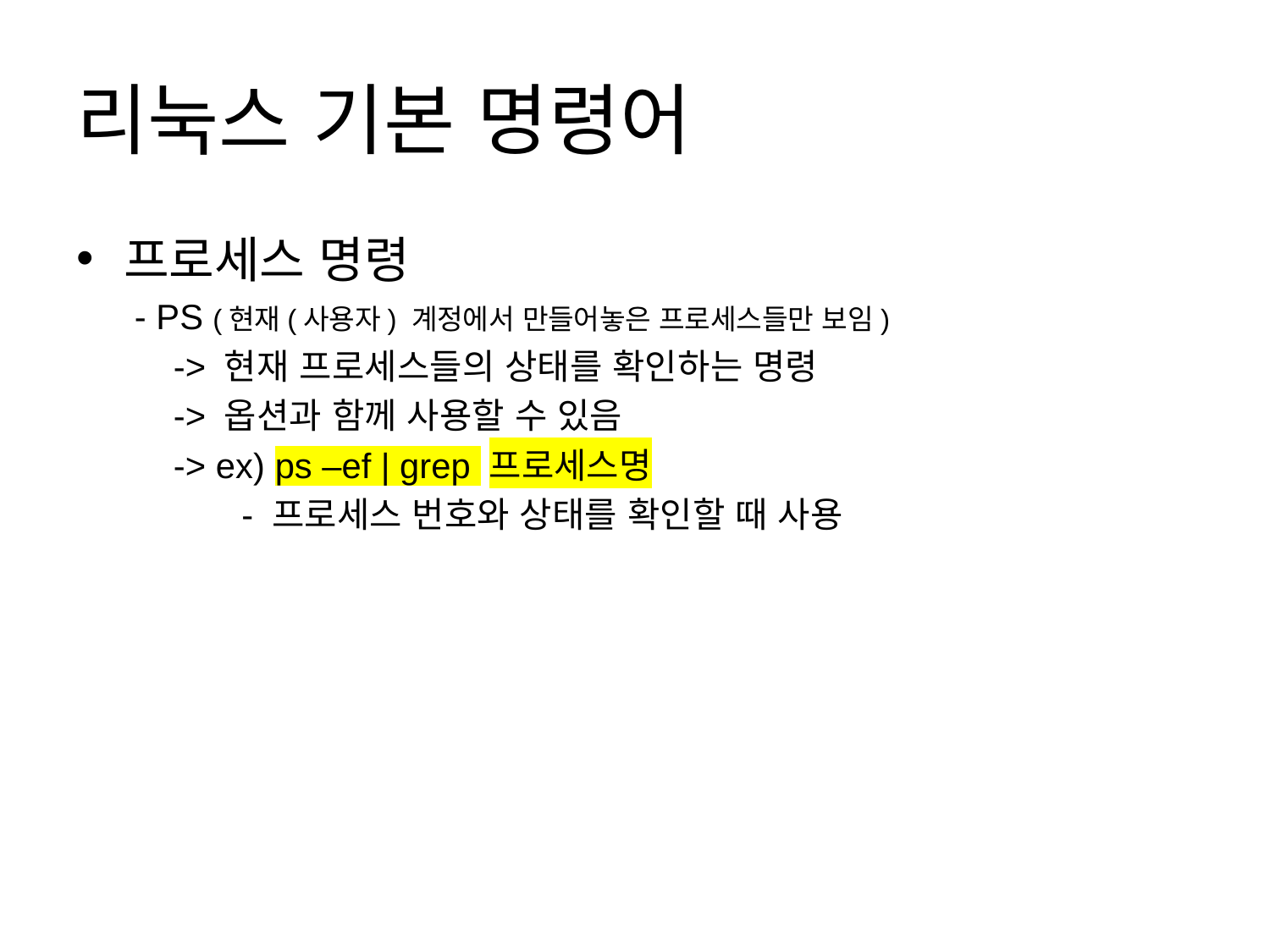

# 리눅스 기본 명령어
프로세스 명령
      - PS (현재(사용자) 계정에서 만들어놓은 프로세스들만 보임)
          -> 현재 프로세스들의 상태를 확인하는 명령
          -> 옵션과 함께 사용할 수 있음
          -> ex) ps –ef | grep 프로세스명
                 - 프로세스 번호와 상태를 확인할 때 사용